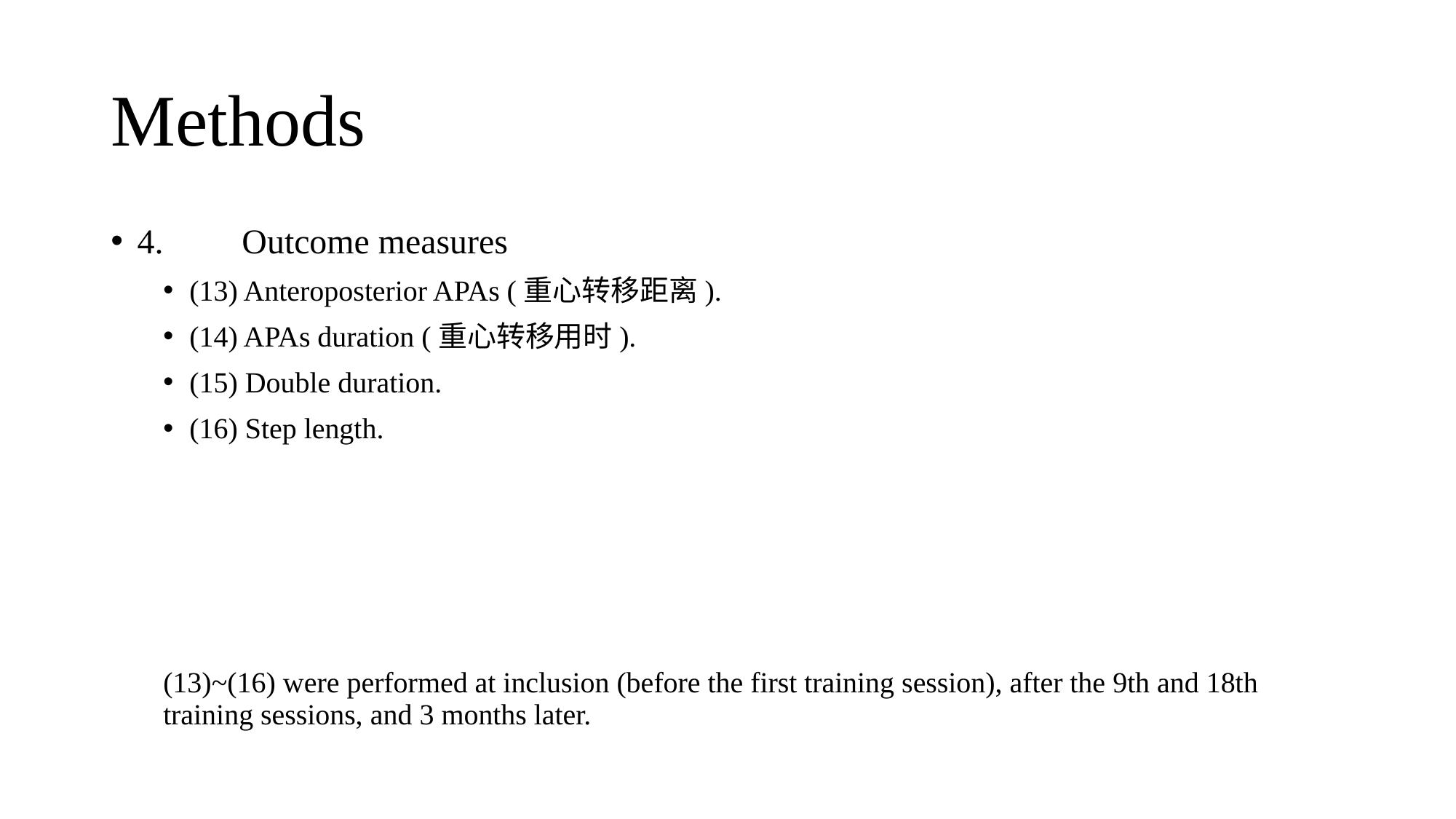

# Methods
4.	Outcome measures
(13) Anteroposterior APAs (重心转移距离).
(14) APAs duration (重心转移用时).
(15) Double duration.
(16) Step length.

(13)~(16) were performed at inclusion (before the first training session), after the 9th and 18th           training sessions, and 3 months later.